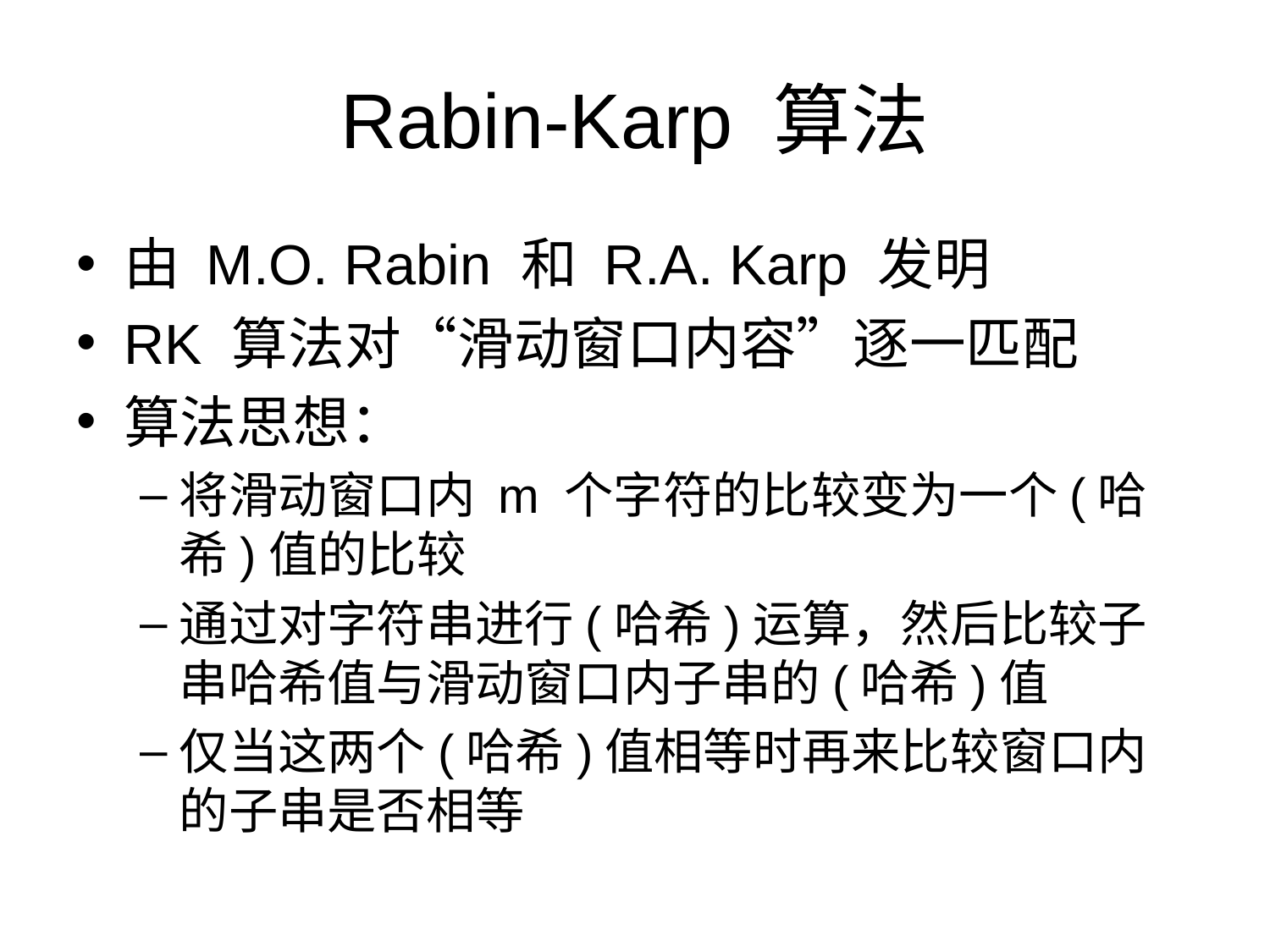

# Rabin-Karp 算法
由 M.O. Rabin 和 R.A. Karp 发明
RK 算法对“滑动窗口内容”逐一匹配
算法思想：
将滑动窗口内 m 个字符的比较变为一个(哈希)值的比较
通过对字符串进行(哈希)运算，然后比较子串哈希值与滑动窗口内子串的(哈希)值
仅当这两个(哈希)值相等时再来比较窗口内的子串是否相等